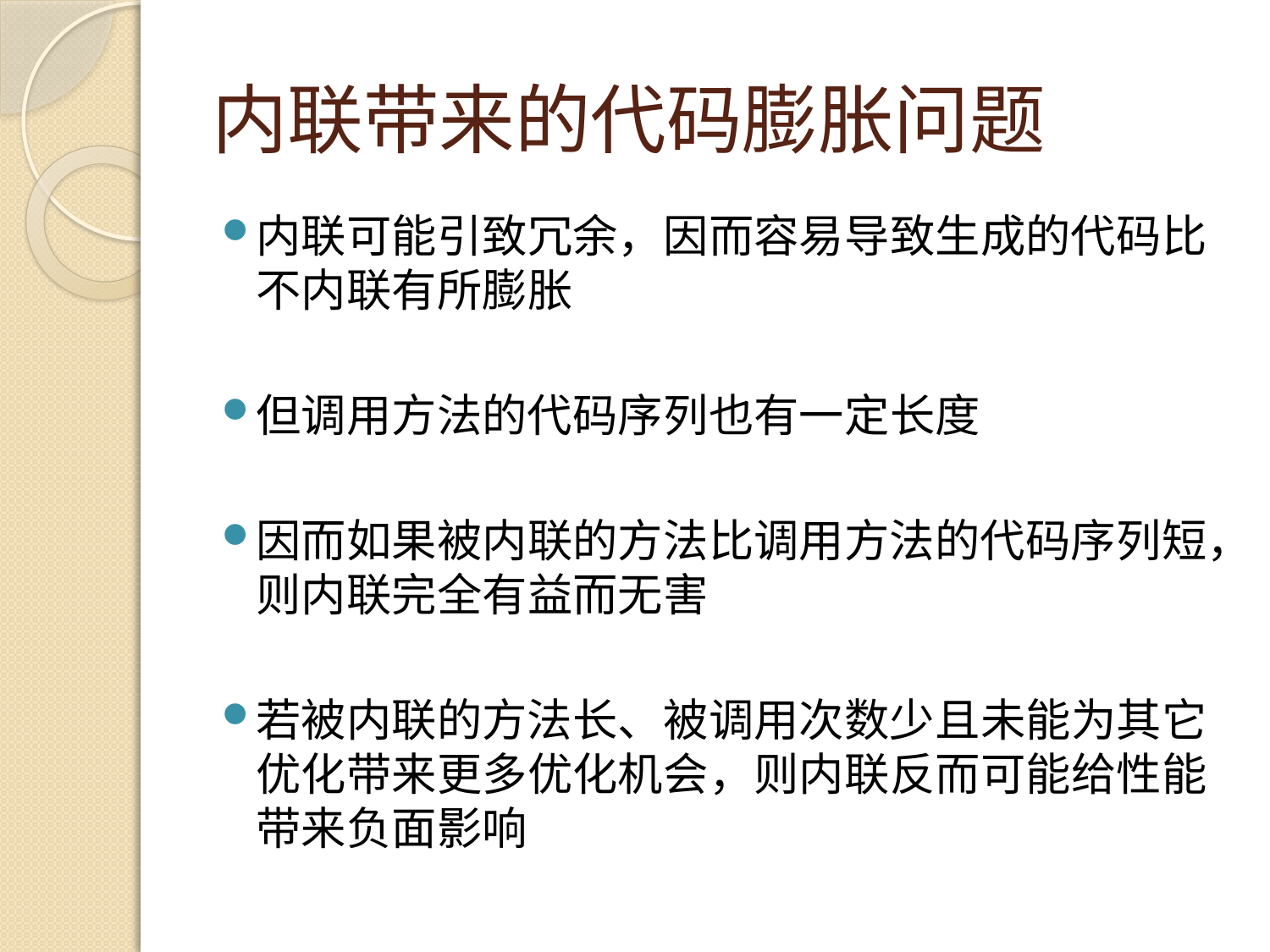

# 内联带来的代码膨胀问题
内联可能引致冗余，因而容易导致生成的代码比不内联有所膨胀

但调用方法的代码序列也有一定长度

因而如果被内联的方法比调用方法的代码序列短，则内联完全有益而无害

若被内联的方法长、被调用次数少且未能为其它优化带来更多优化机会，则内联反而可能给性能带来负面影响